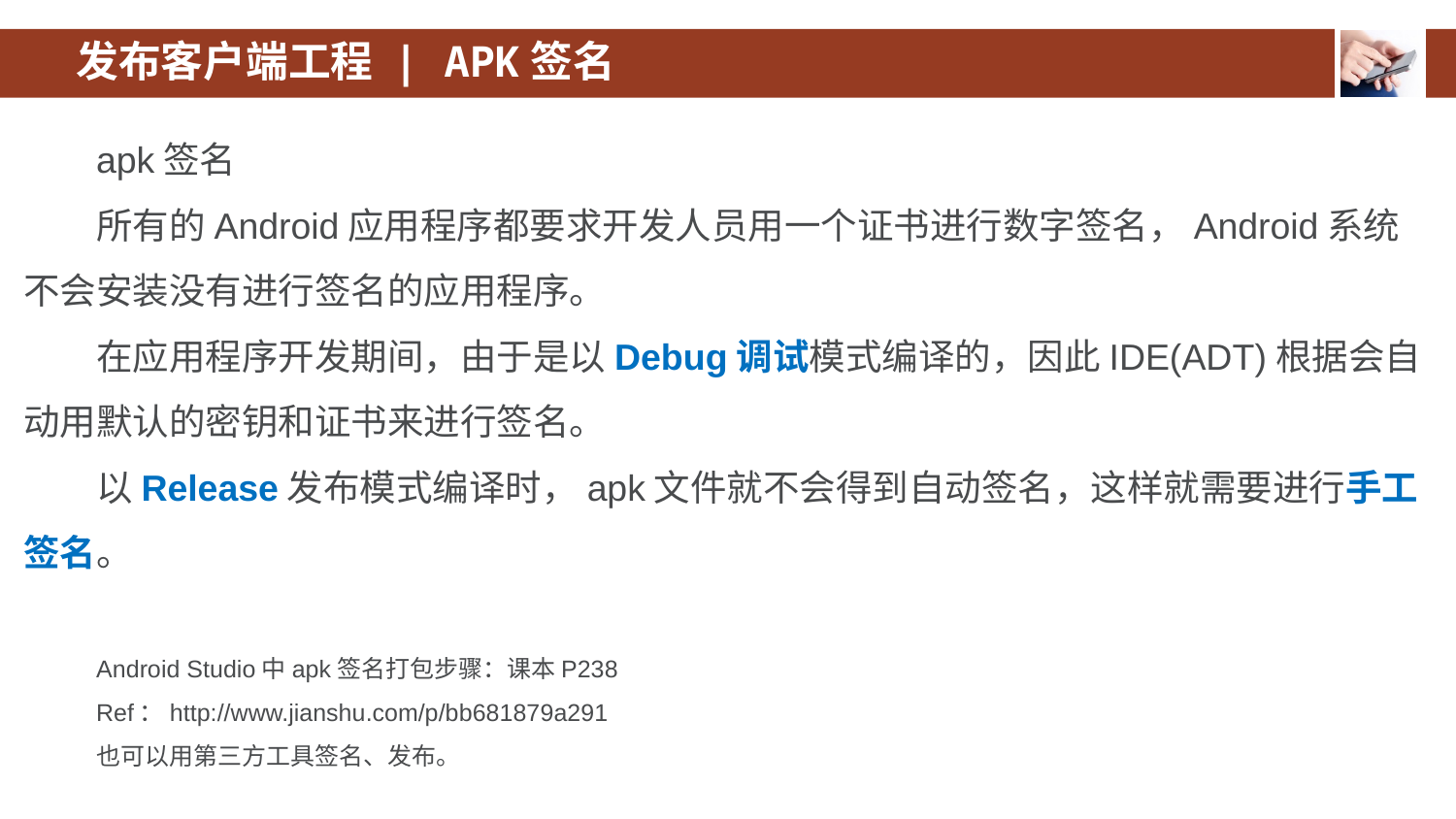

# 发布客户端工程 | APK签名
apk签名
所有的Android应用程序都要求开发人员用一个证书进行数字签名，Android系统不会安装没有进行签名的应用程序。
在应用程序开发期间，由于是以Debug调试模式编译的，因此IDE(ADT)根据会自动用默认的密钥和证书来进行签名。
以Release发布模式编译时，apk文件就不会得到自动签名，这样就需要进行手工签名。

Android Studio中apk签名打包步骤：课本P238
Ref：http://www.jianshu.com/p/bb681879a291
也可以用第三方工具签名、发布。